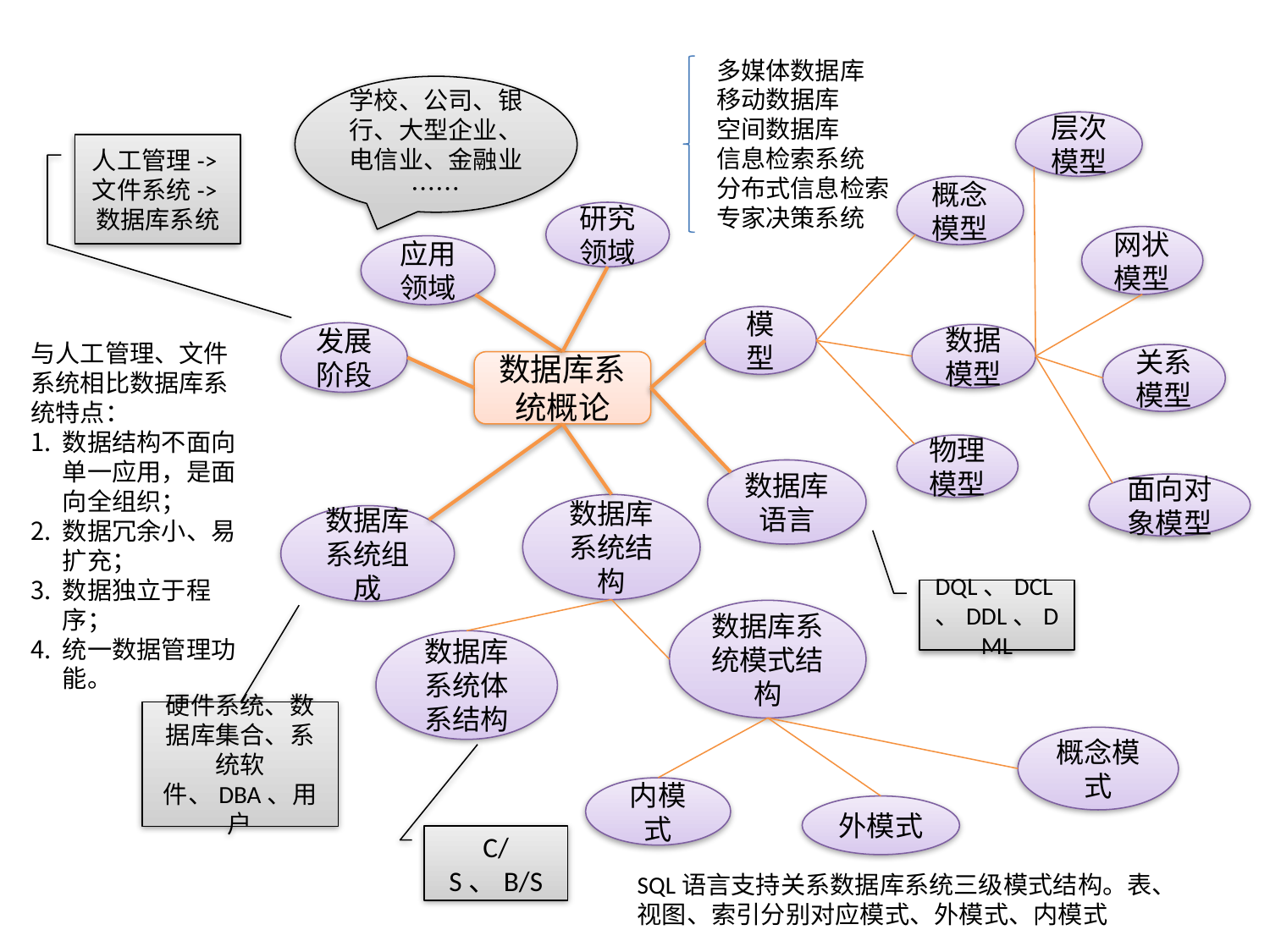

多媒体数据库
移动数据库
空间数据库
信息检索系统
分布式信息检索
专家决策系统

学校、公司、银行、大型企业、电信业、金融业……
层次模型
人工管理->文件系统->数据库系统
概念模型
研究领域
网状模型
应用领域
模型
发展阶段
数据模型
与人工管理、文件系统相比数据库系统特点：
数据结构不面向单一应用，是面向全组织；
数据冗余小、易扩充；
数据独立于程序；
统一数据管理功能。

关系模型
数据库系统概论
物理模型
数据库语言
面向对象模型
数据库系统结构
数据库系统组成
DQL、DCL、DDL、DML
数据库系统模式结构
数据库系统体系结构
硬件系统、数据库集合、系统软件、DBA、用户
概念模式
内模式
外模式
C/S、B/S
SQL语言支持关系数据库系统三级模式结构。表、视图、索引分别对应模式、外模式、内模式